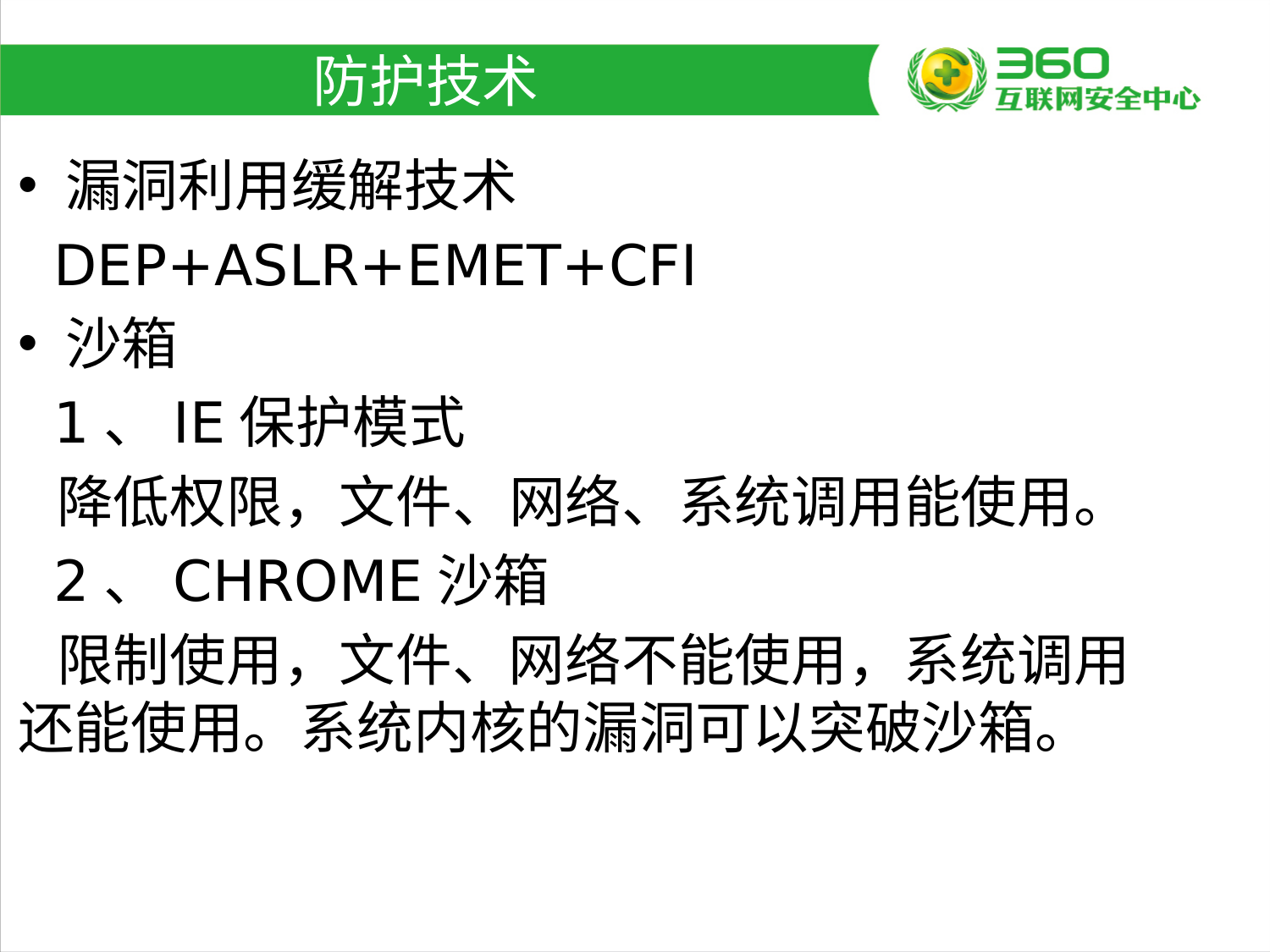

# 防护技术
漏洞利用缓解技术
  DEP+ASLR+EMET+CFI
沙箱
  1、IE保护模式
  降低权限，文件、网络、系统调用能使用。
  2、CHROME沙箱
  限制使用，文件、网络不能使用，系统调用还能使用。系统内核的漏洞可以突破沙箱。